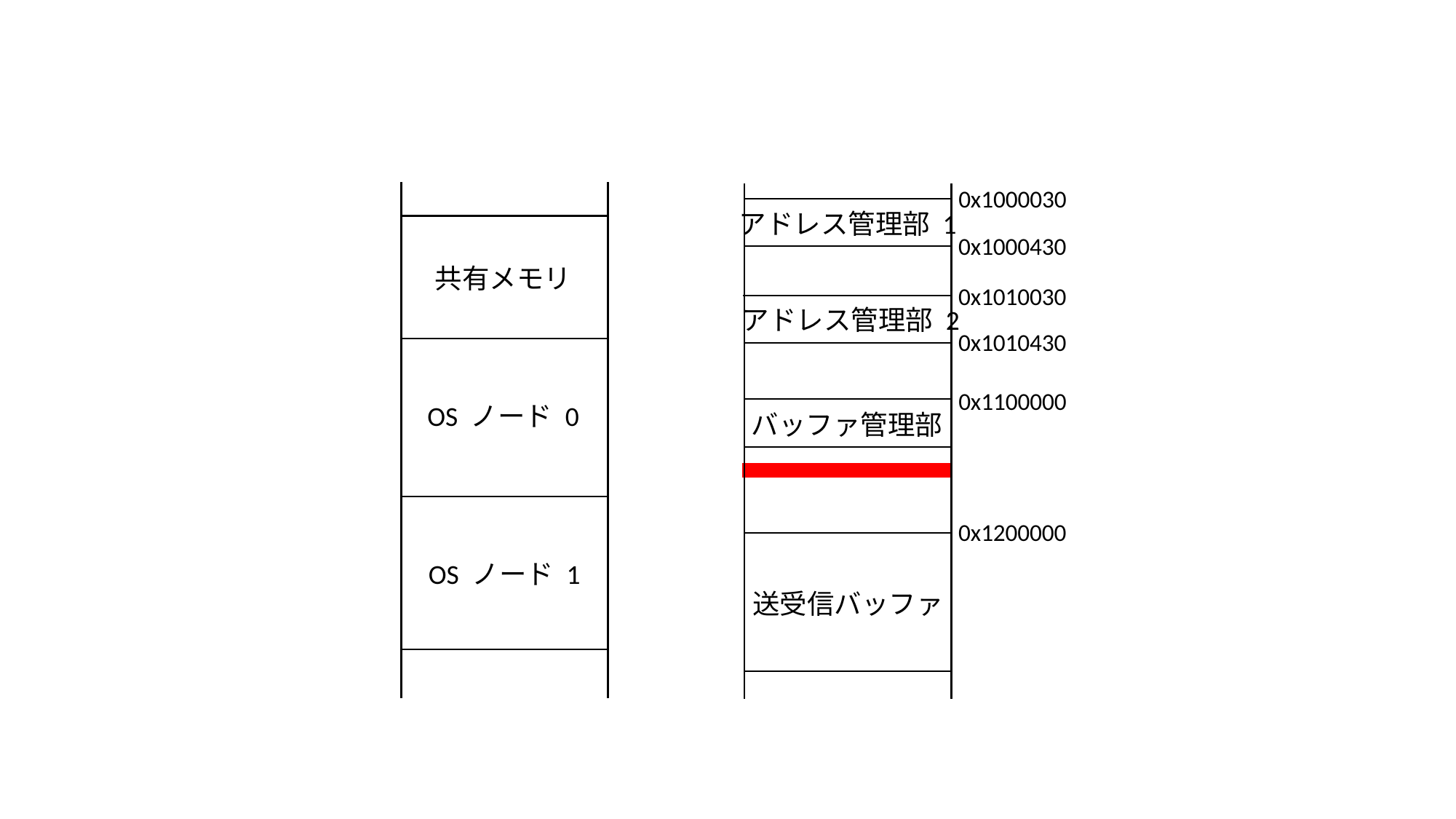

0x1000030
共有メモリ
OS ノード 0
OS ノード 1
アドレス管理部 1
0x1000430
0x1010030
アドレス管理部 2
0x1010430
0x1100000
バッファ管理部

0x1200000
送受信バッファ